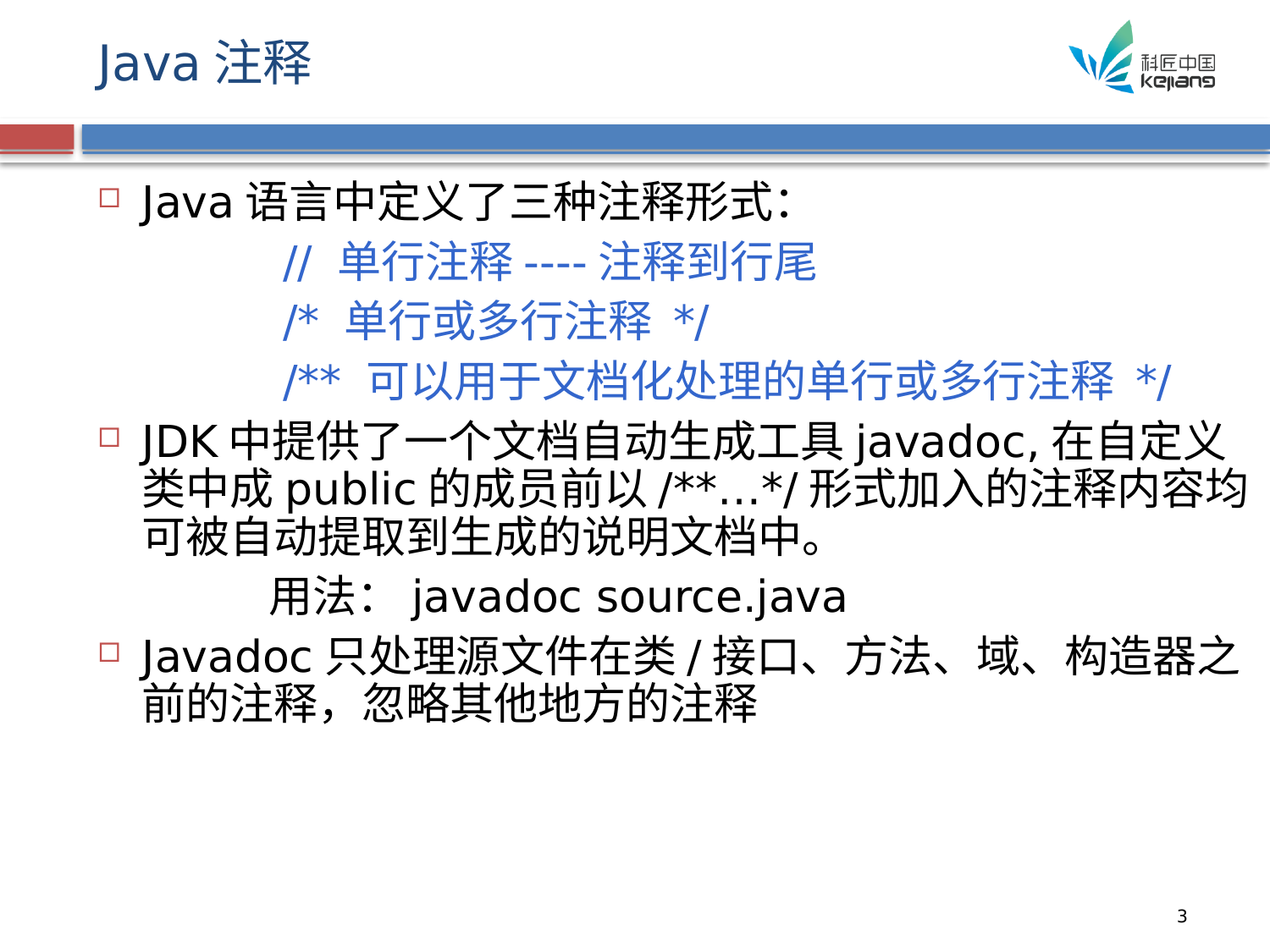

# Java注释
Java语言中定义了三种注释形式：
		 // 单行注释----注释到行尾
		 /* 单行或多行注释 */
		 /** 可以用于文档化处理的单行或多行注释 */
JDK中提供了一个文档自动生成工具javadoc,在自定义类中成public的成员前以/**…*/形式加入的注释内容均可被自动提取到生成的说明文档中。
		用法：javadoc source.java
Javadoc只处理源文件在类/接口、方法、域、构造器之前的注释，忽略其他地方的注释

3